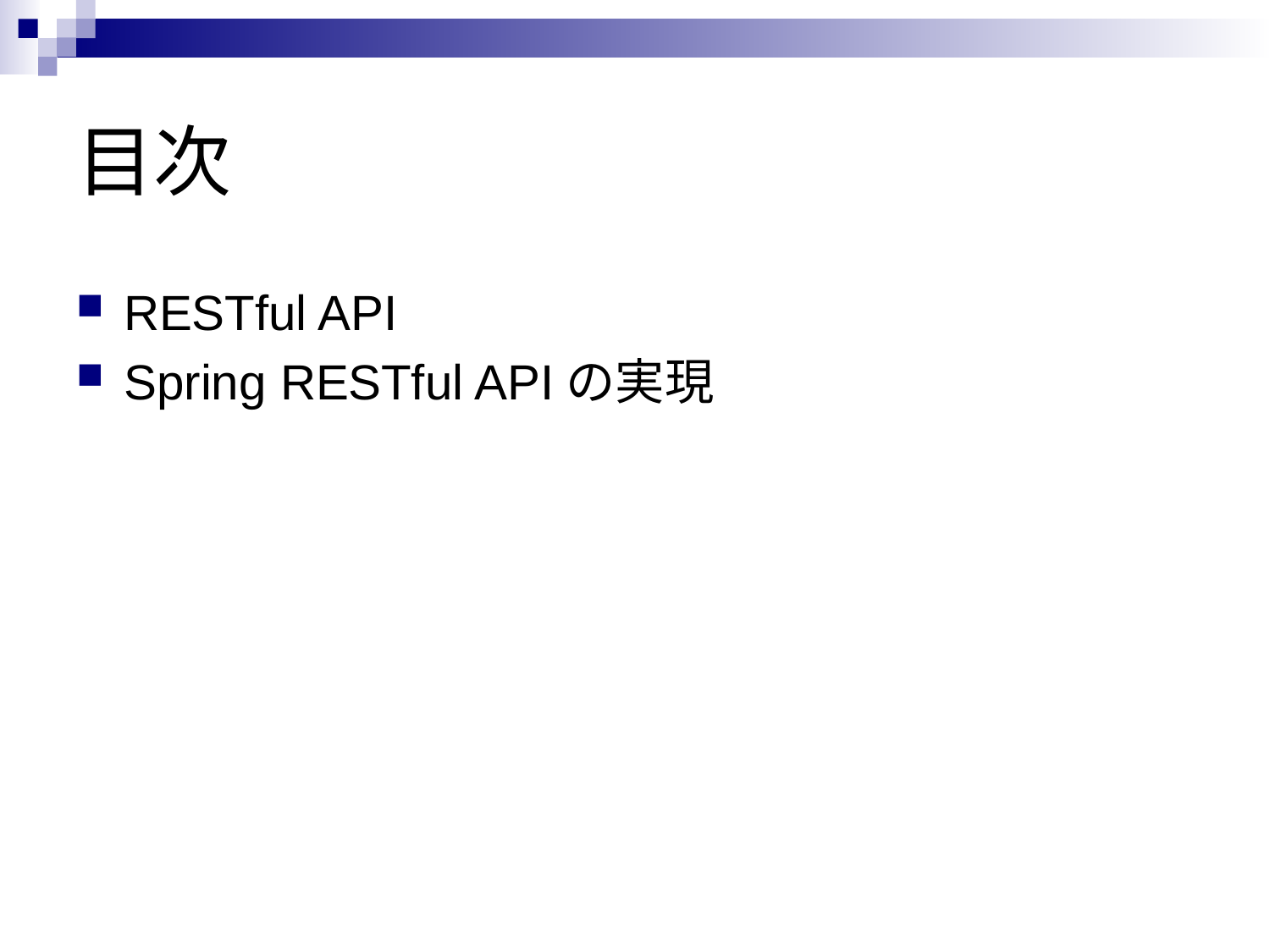

# 目次
RESTful API
Spring RESTful APIの実現